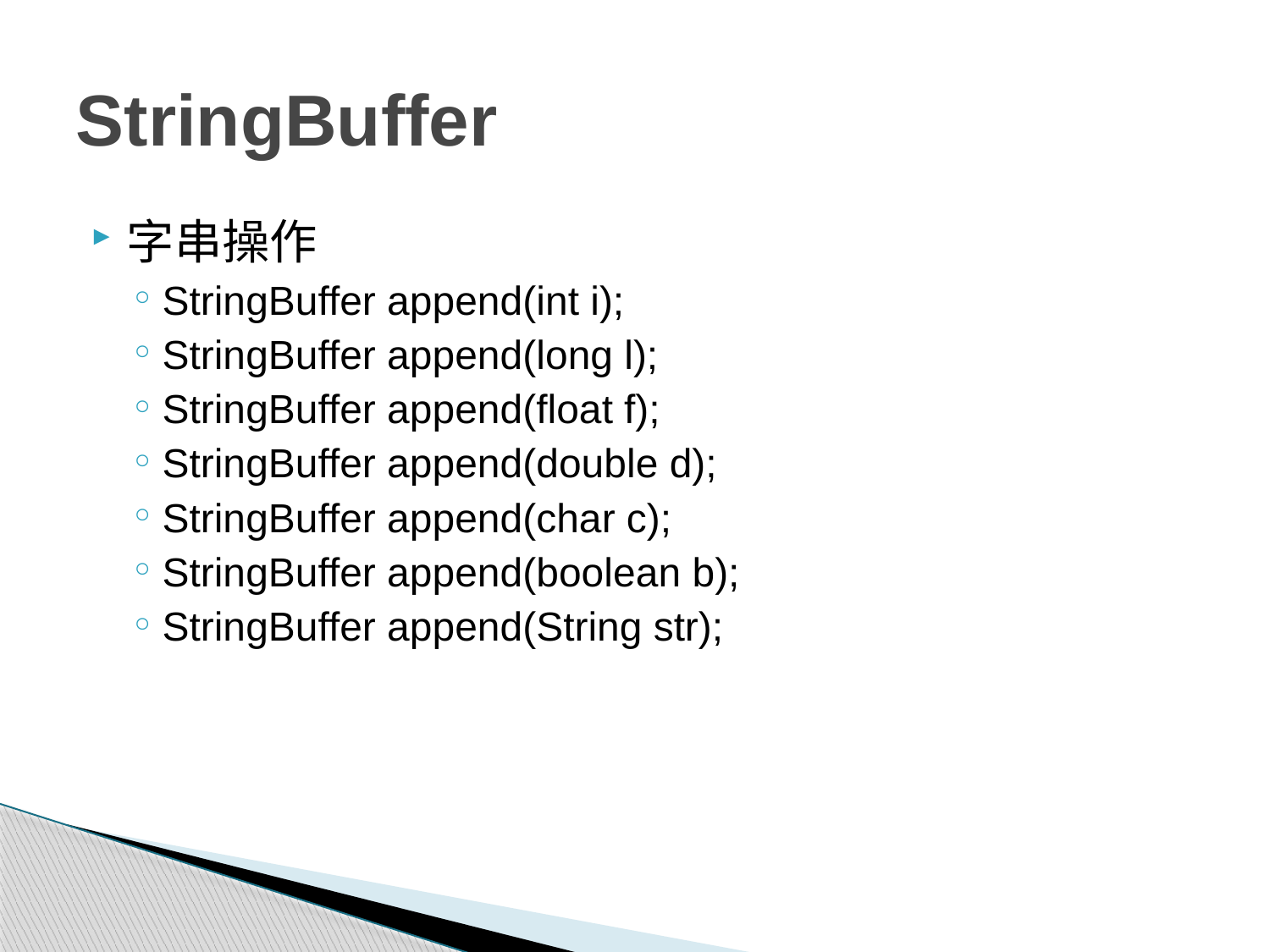

# StringBuffer
字串操作
StringBuffer append(int i);
StringBuffer append(long l);
StringBuffer append(float f);
StringBuffer append(double d);
StringBuffer append(char c);
StringBuffer append(boolean b);
StringBuffer append(String str);